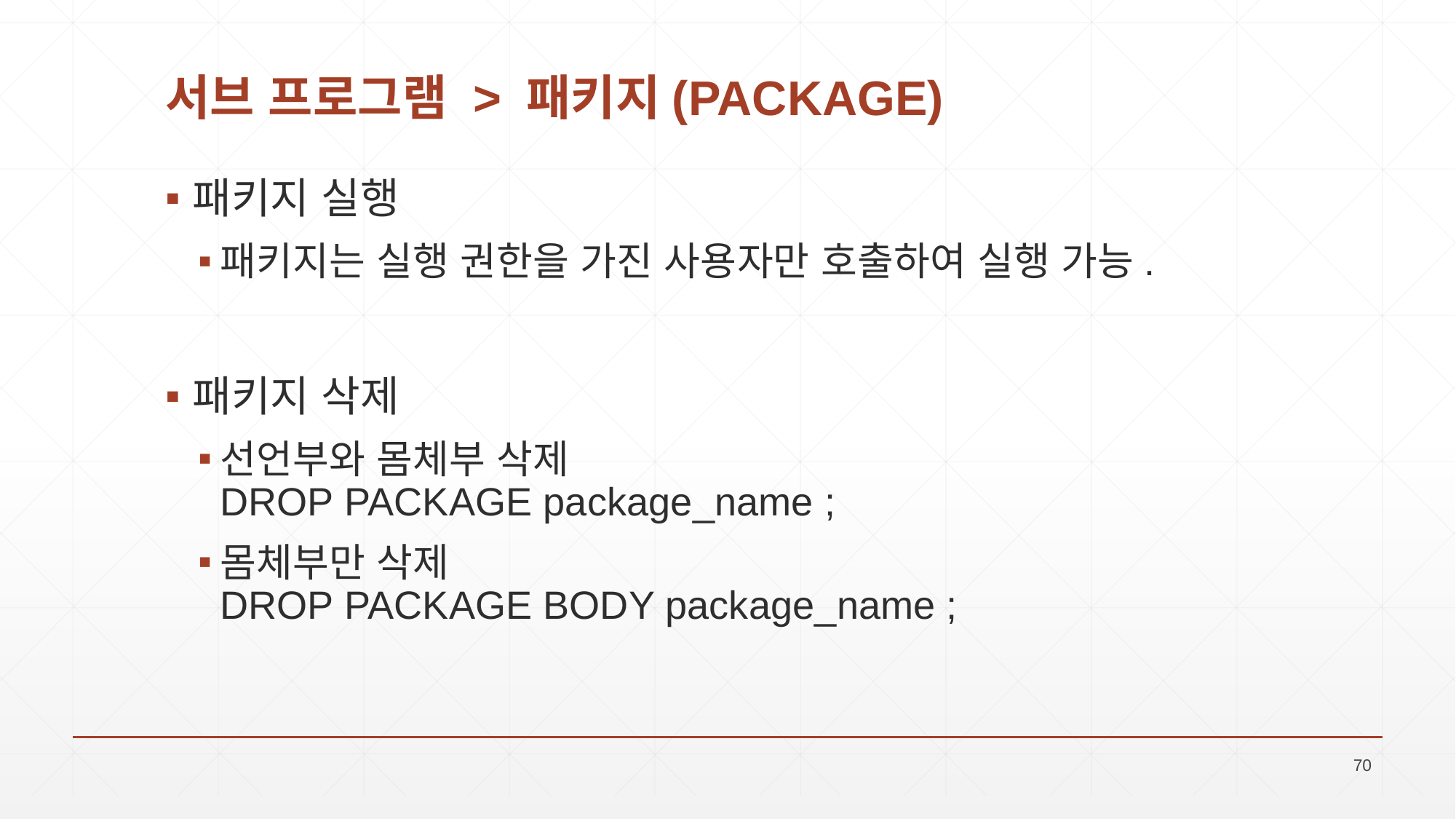

# 서브 프로그램 > 패키지(PACKAGE)
패키지 실행
패키지는 실행 권한을 가진 사용자만 호출하여 실행 가능.

패키지 삭제
선언부와 몸체부 삭제
DROP PACKAGE package_name ;
몸체부만 삭제
DROP PACKAGE BODY package_name ;
70